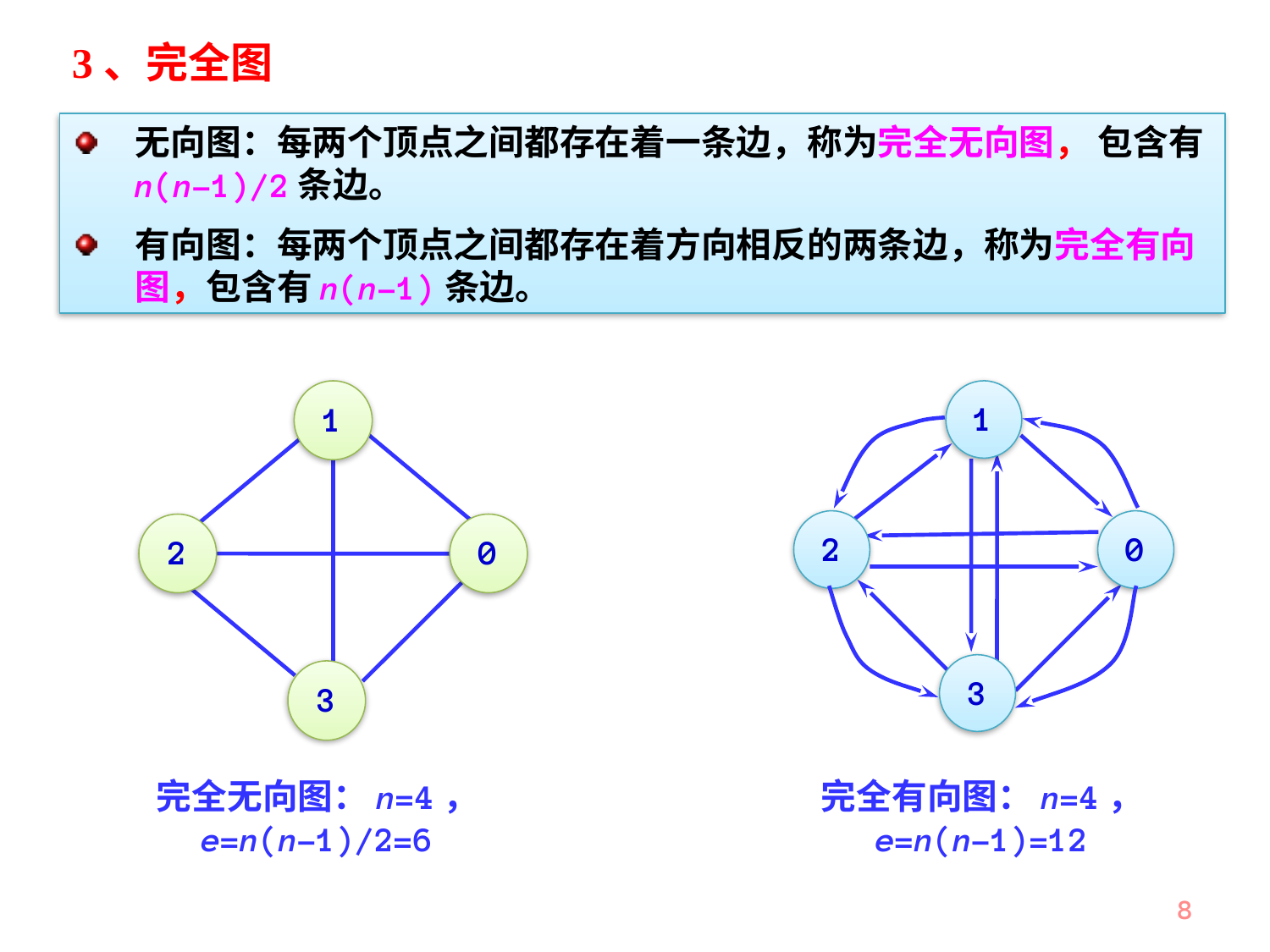

3、完全图
无向图：每两个顶点之间都存在着一条边，称为完全无向图， 包含有n(n-1)/2条边。
有向图：每两个顶点之间都存在着方向相反的两条边，称为完全有向图，包含有n(n-1)条边。
1

2
0

3
完全无向图：n=4，
e=n(n-1)/2=6
1

2
0

3
完全有向图：n=4，
e=n(n-1)=12
8